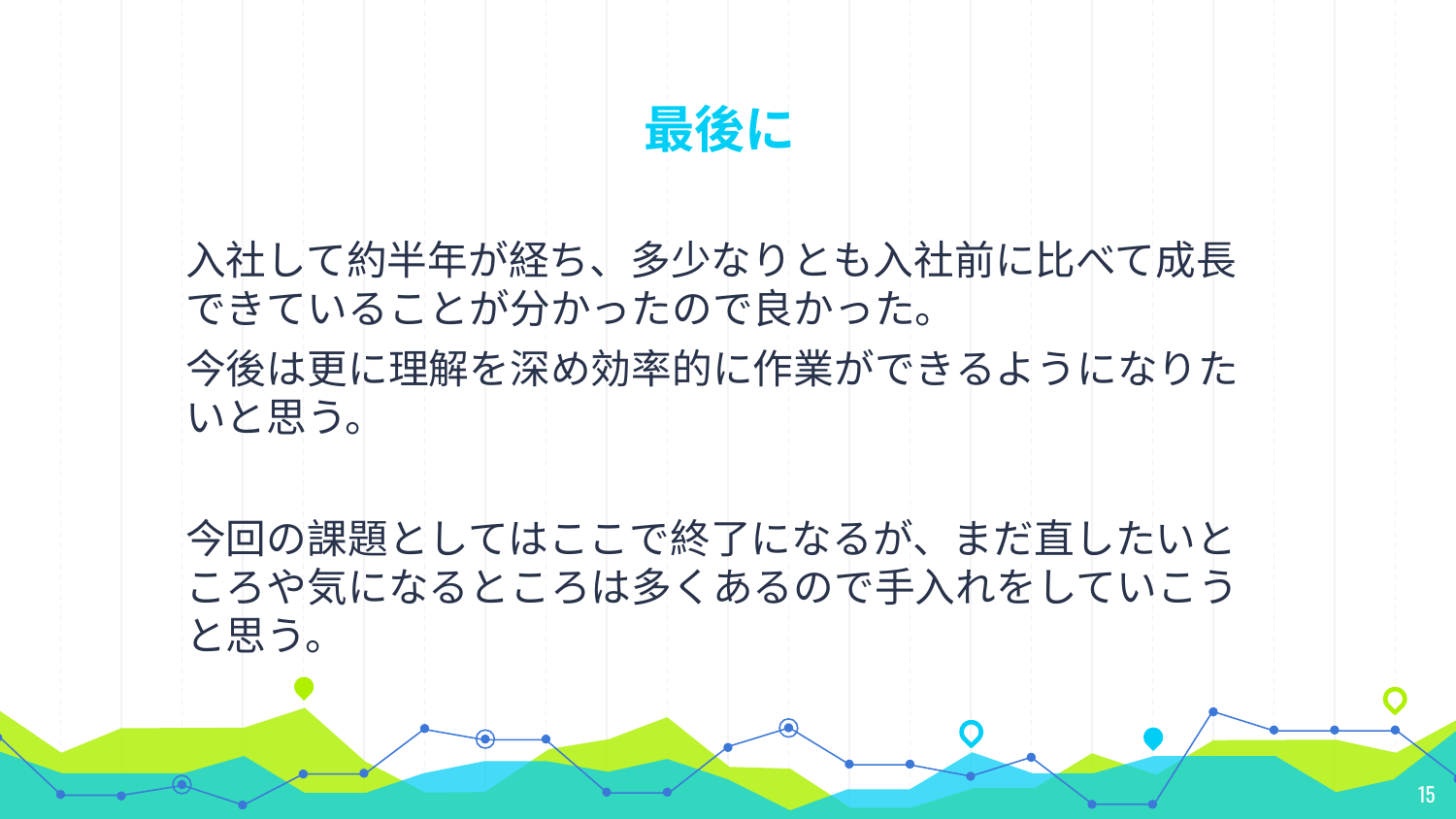

# 最後に
入社して約半年が経ち、多少なりとも入社前に比べて成長できていることが分かったので良かった。
今後は更に理解を深め効率的に作業ができるようになりたいと思う。

今回の課題としてはここで終了になるが、まだ直したいところや気になるところは多くあるので手入れをしていこうと思う。
15